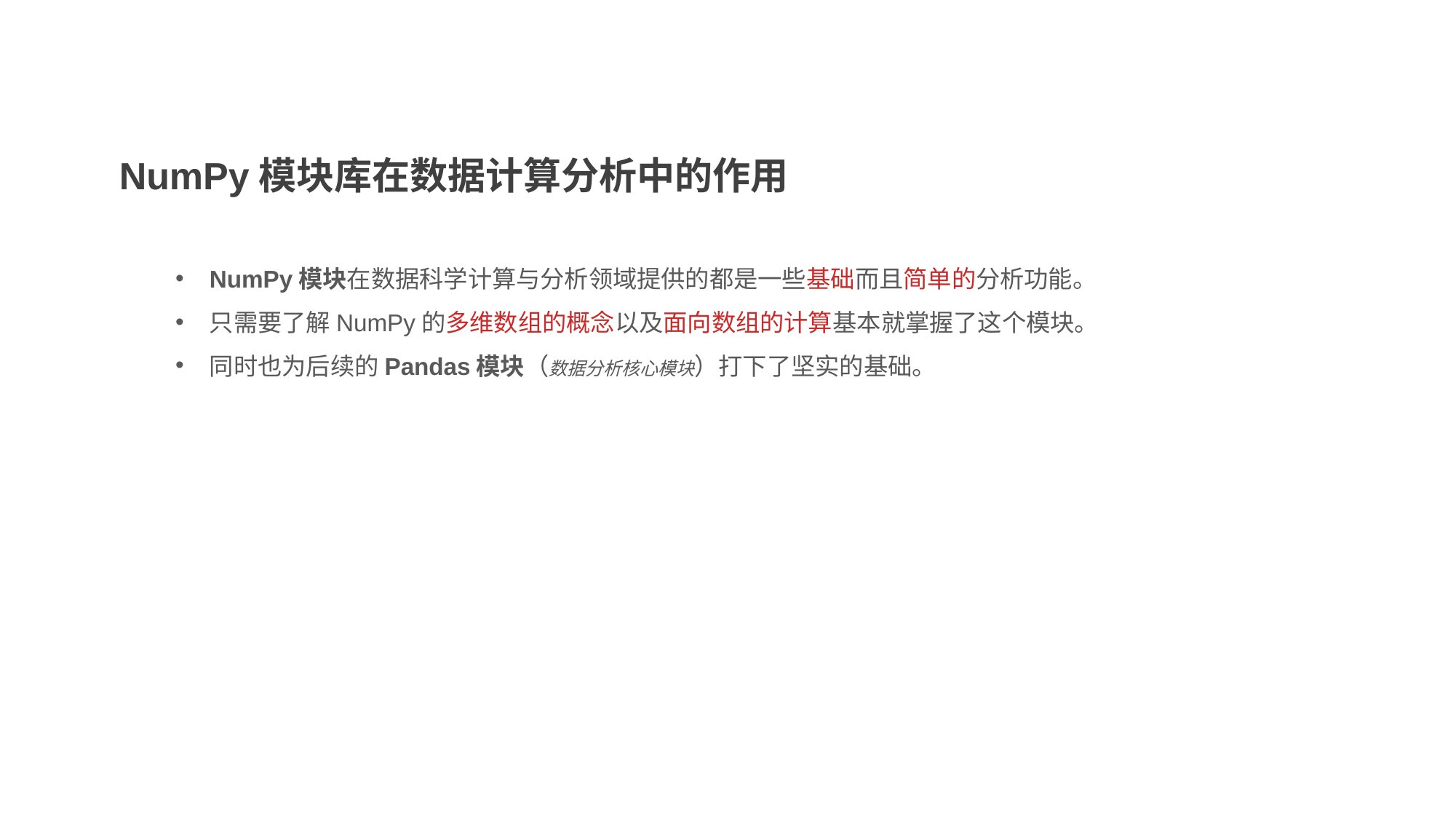

NumPy模块库在数据计算分析中的作用
NumPy模块在数据科学计算与分析领域提供的都是一些基础而且简单的分析功能。
只需要了解NumPy的多维数组的概念以及面向数组的计算基本就掌握了这个模块。
同时也为后续的Pandas模块（数据分析核心模块）打下了坚实的基础。